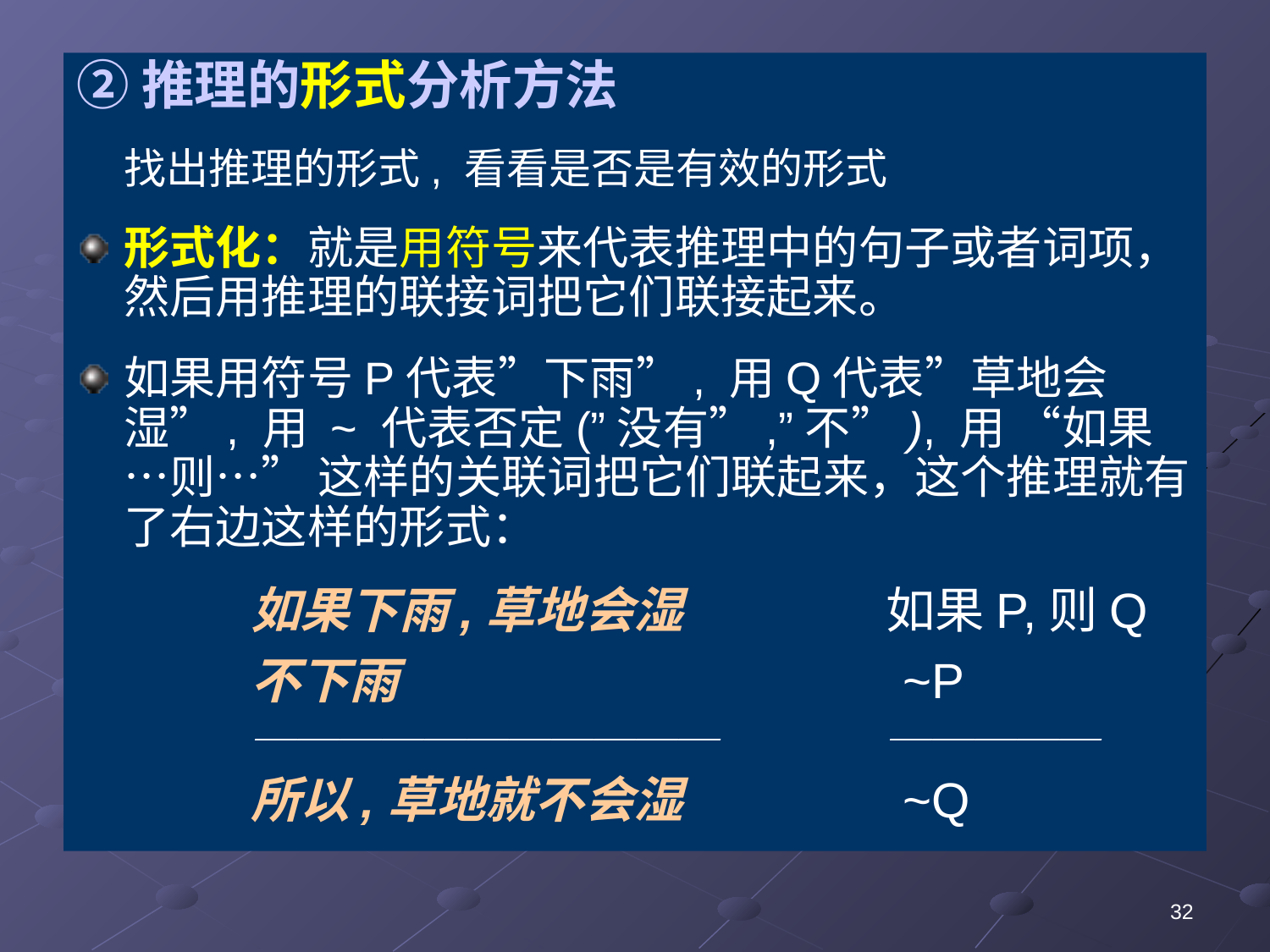

②推理的形式分析方法

	找出推理的形式, 看看是否是有效的形式

形式化：就是用符号来代表推理中的句子或者词项，然后用推理的联接词把它们联接起来。

如果用符号P代表”下雨”, 用Q代表”草地会湿”, 用 ~ 代表否定(”没有”,”不”), 用 “如果…则…” 这样的关联词把它们联起来，这个推理就有了右边这样的形式：

		如果下雨,草地会湿     		如果P,则Q
　　	不下雨   				 ~P
　　	───────────		─────
		所以,草地就不会湿		 ~Q

32